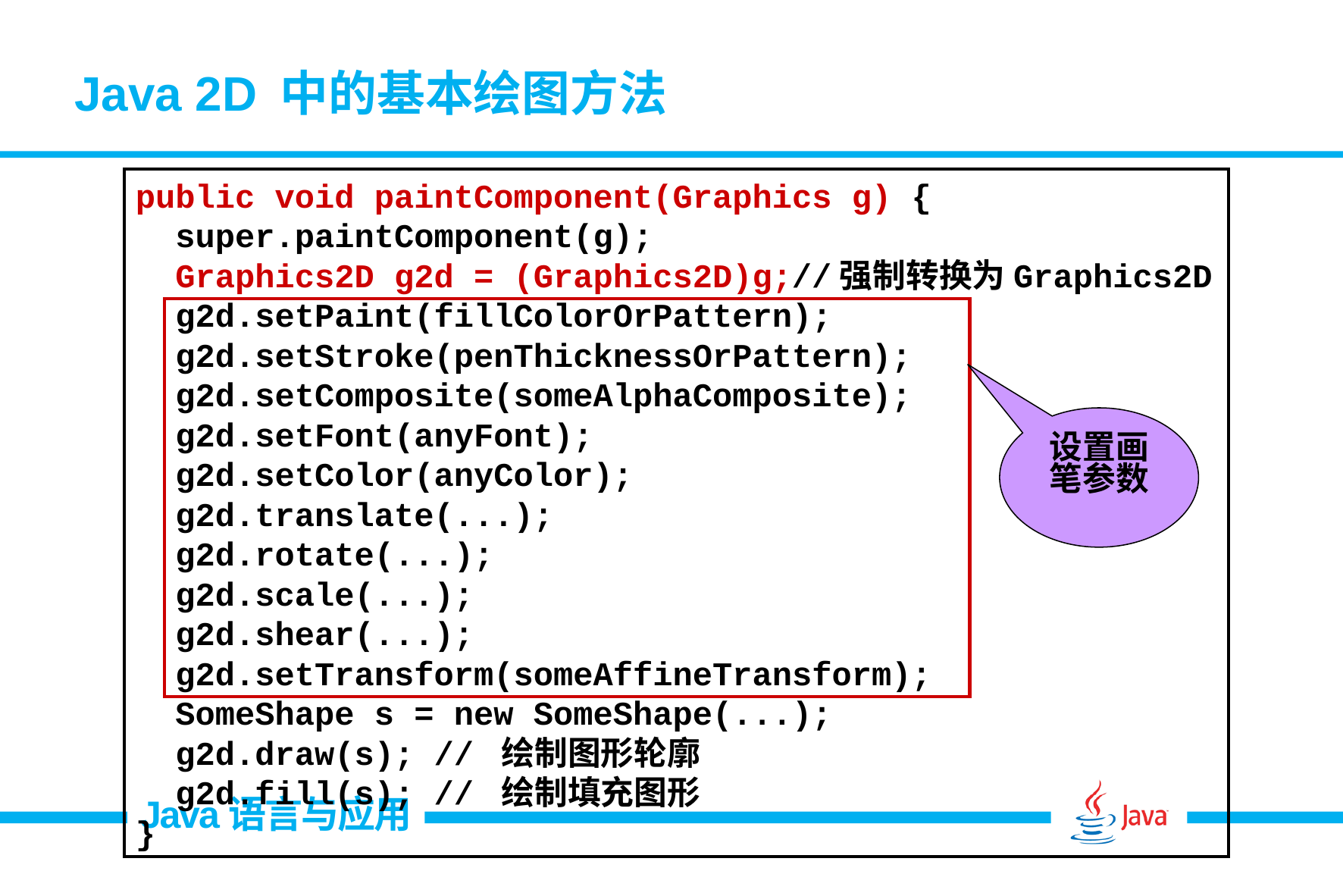

# Java 2D 中的基本绘图方法
public void paintComponent(Graphics g) {
  super.paintComponent(g);
  Graphics2D g2d = (Graphics2D)g;//强制转换为Graphics2D
  g2d.setPaint(fillColorOrPattern);
  g2d.setStroke(penThicknessOrPattern);
  g2d.setComposite(someAlphaComposite);
  g2d.setFont(anyFont);
  g2d.setColor(anyColor);
  g2d.translate(...);
  g2d.rotate(...);
  g2d.scale(...);
  g2d.shear(...);
  g2d.setTransform(someAffineTransform);
  SomeShape s = new SomeShape(...);
  g2d.draw(s); // 绘制图形轮廓
  g2d.fill(s); // 绘制填充图形
}

设置画
笔参数